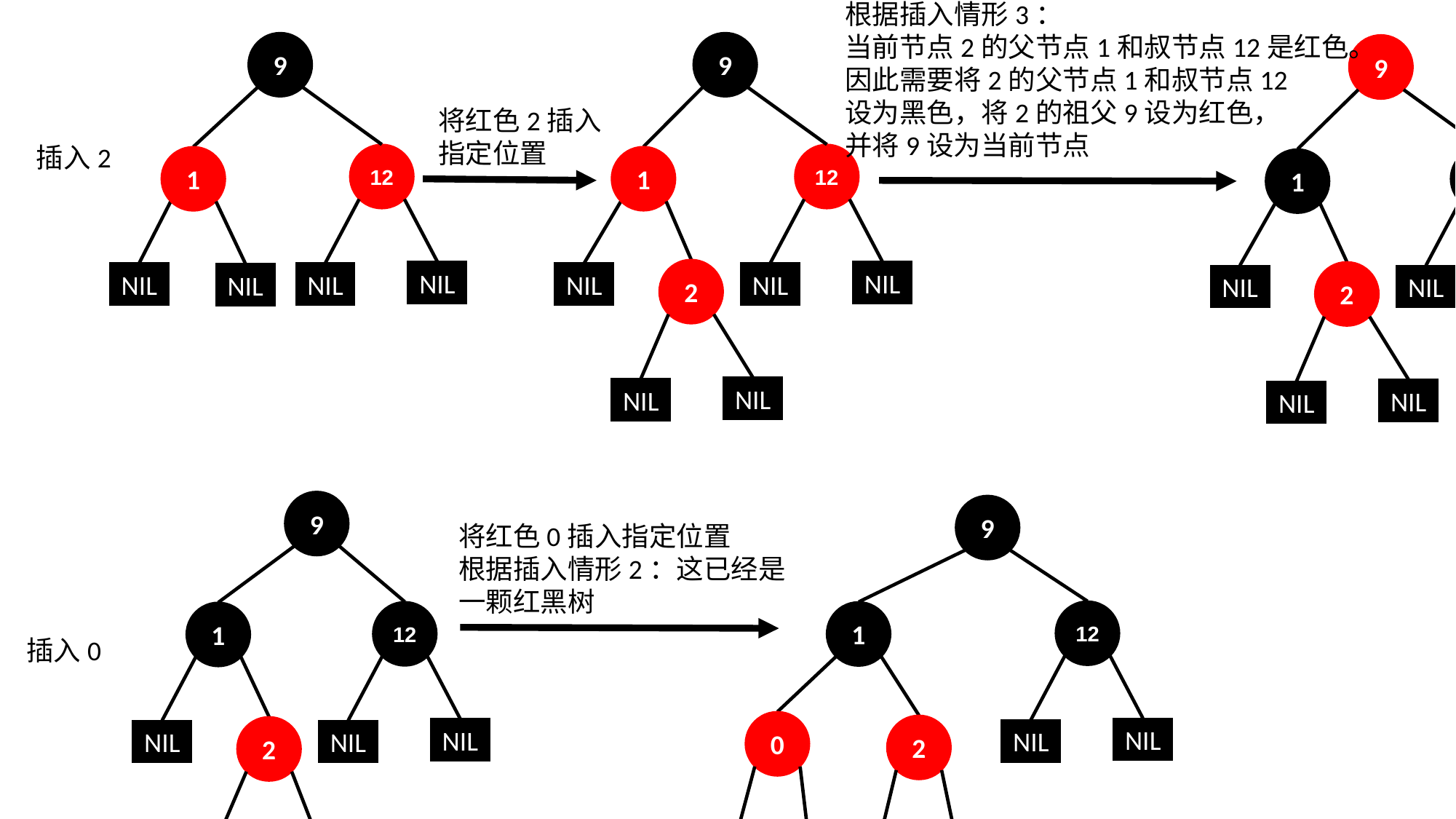

根据插入情形3：
当前节点2的父节点1和叔节点12是红色。
因此需要将2的父节点1和叔节点12
设为黑色，将2的祖父9设为红色，
并将9设为当前节点
9
9
9
9
根据插入情形1：
直接将9设为黑色
将红色2插入
指定位置
插入2
12
12
1
1
12
12
1
1
2
NIL
NIL
2
2
NIL
NIL
NIL
NIL
NIL
NIL
NIL
NIL
NIL
NIL
NIL
NIL
NIL
NIL
NIL
NIL
NIL
9
9
将红色0插入指定位置
根据插入情形2：这已经是
一颗红黑树
12
12
1
1
插入0
0
2
2
NIL
NIL
NIL
NIL
NIL
NIL
NIL
NIL
NIL
NIL
NIL